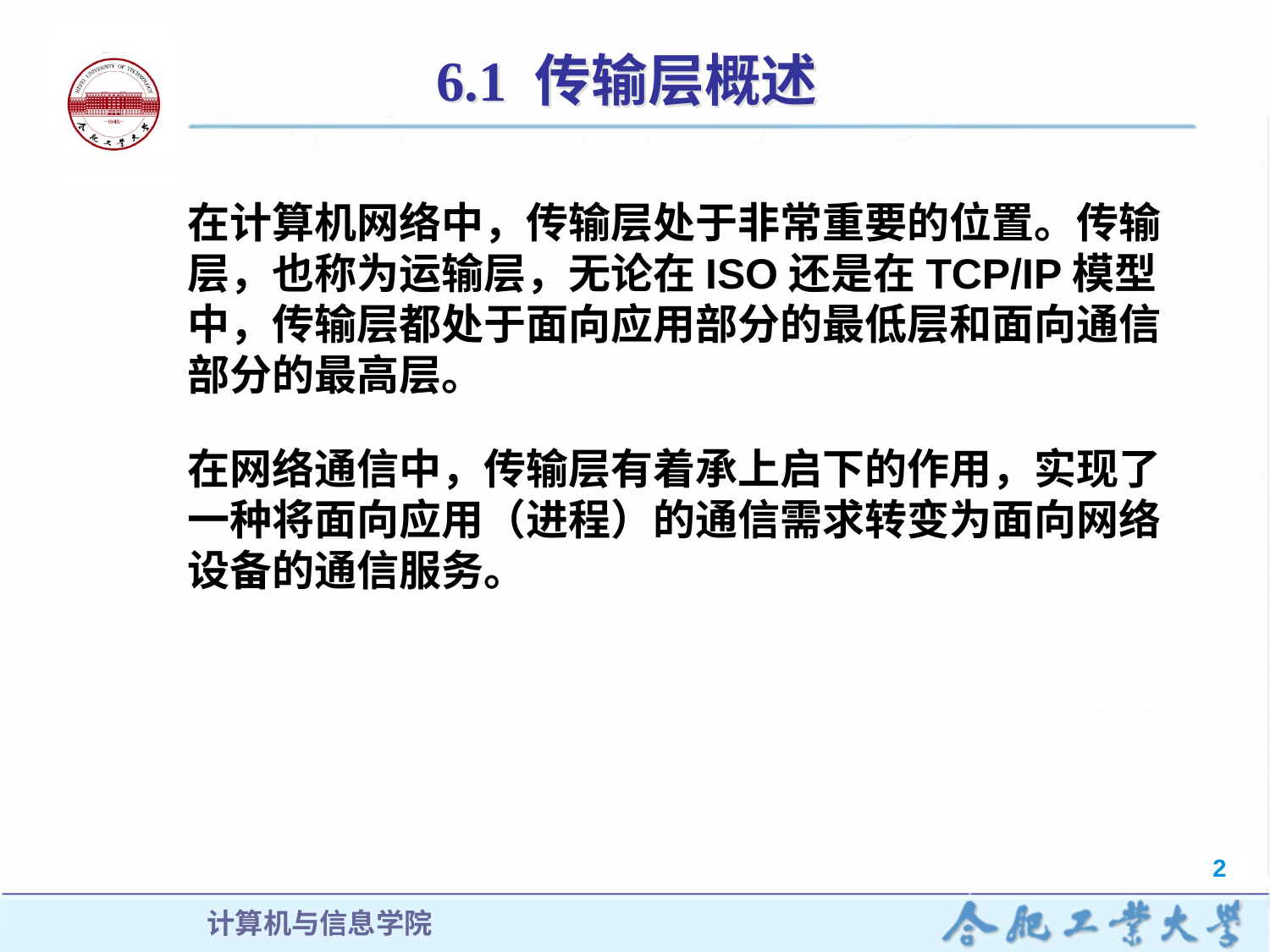

# 6.1 传输层概述
在计算机网络中，传输层处于非常重要的位置。传输层，也称为运输层，无论在ISO还是在TCP/IP模型中，传输层都处于面向应用部分的最低层和面向通信部分的最高层。
在网络通信中，传输层有着承上启下的作用，实现了一种将面向应用（进程）的通信需求转变为面向网络设备的通信服务。